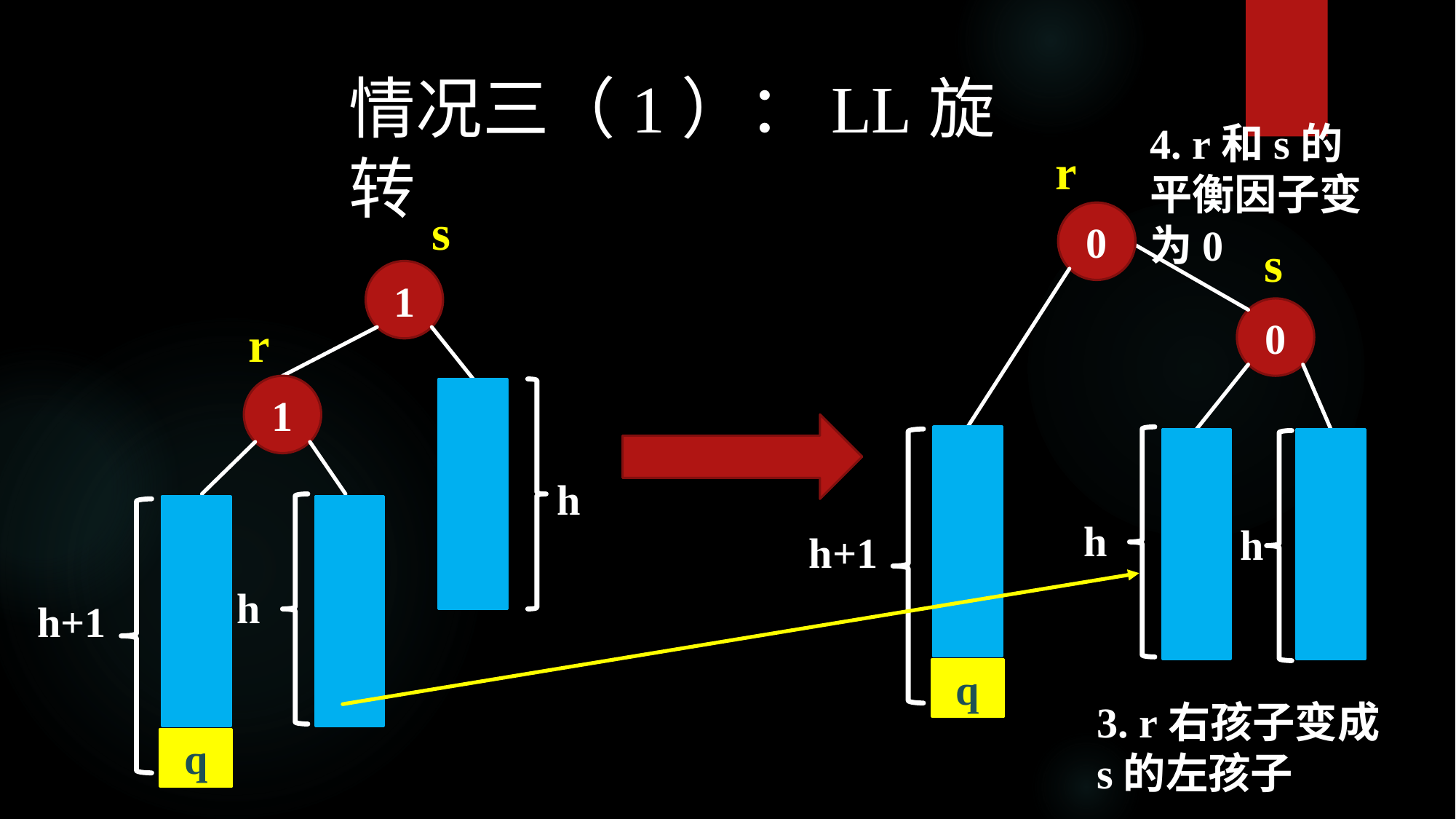

情况三（1）：LL旋转
4. r和s的平衡因子变为0
r
s
0
s
1
0
r
1

h

h
h
h+1
h
h+1
q
3. r右孩子变成s的左孩子
q